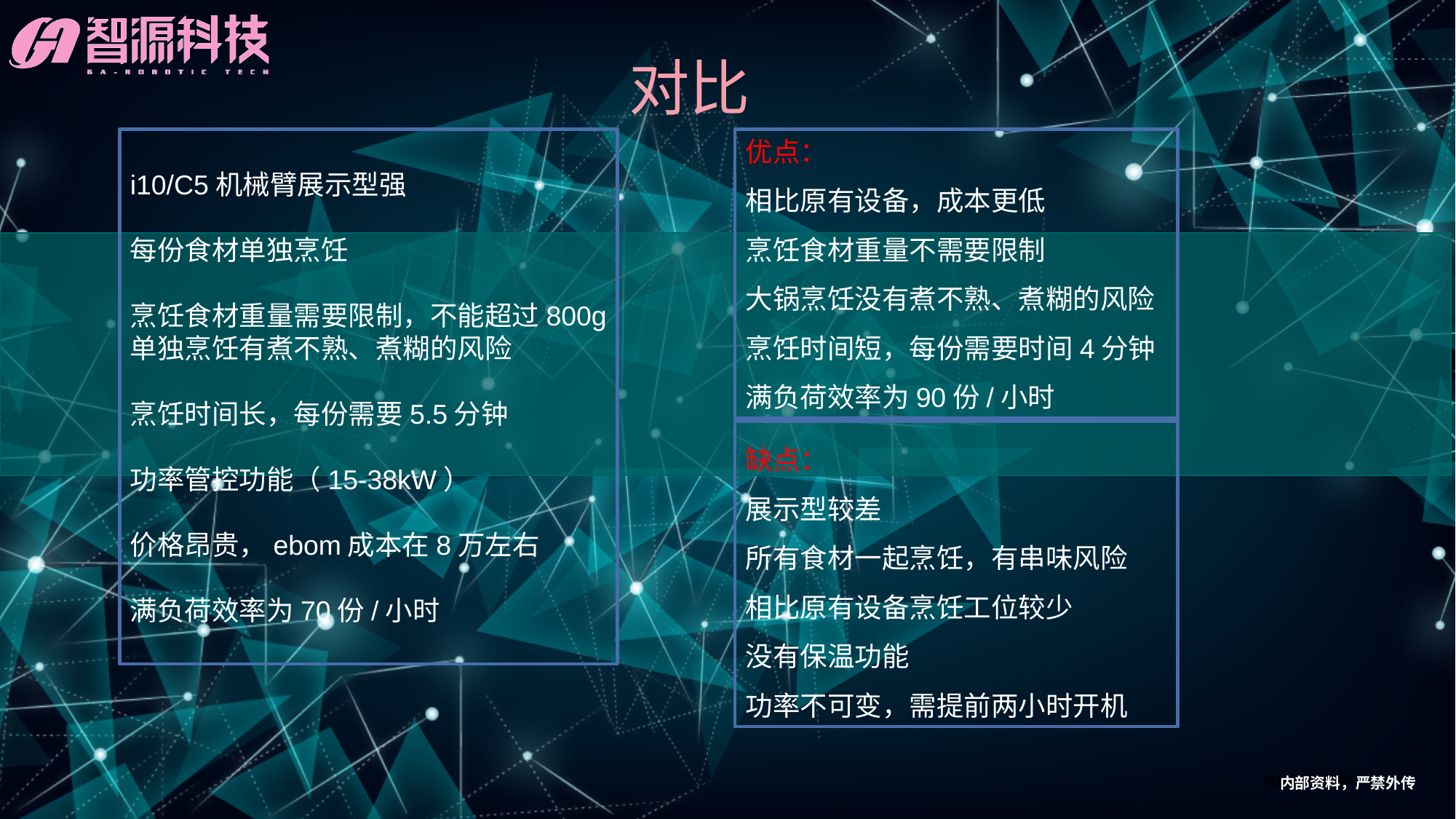

对比

i10/C5机械臂展示型强

每份食材单独烹饪

烹饪食材重量需要限制，不能超过800g
单独烹饪有煮不熟、煮糊的风险

烹饪时间长，每份需要5.5分钟

功率管控功能（15-38kW）

价格昂贵，ebom成本在8万左右

满负荷效率为70份/小时
优点：
相比原有设备，成本更低
烹饪食材重量不需要限制
大锅烹饪没有煮不熟、煮糊的风险
烹饪时间短，每份需要时间4分钟
满负荷效率为90份/小时
缺点：
展示型较差
所有食材一起烹饪，有串味风险
相比原有设备烹饪工位较少
没有保温功能
功率不可变，需提前两小时开机